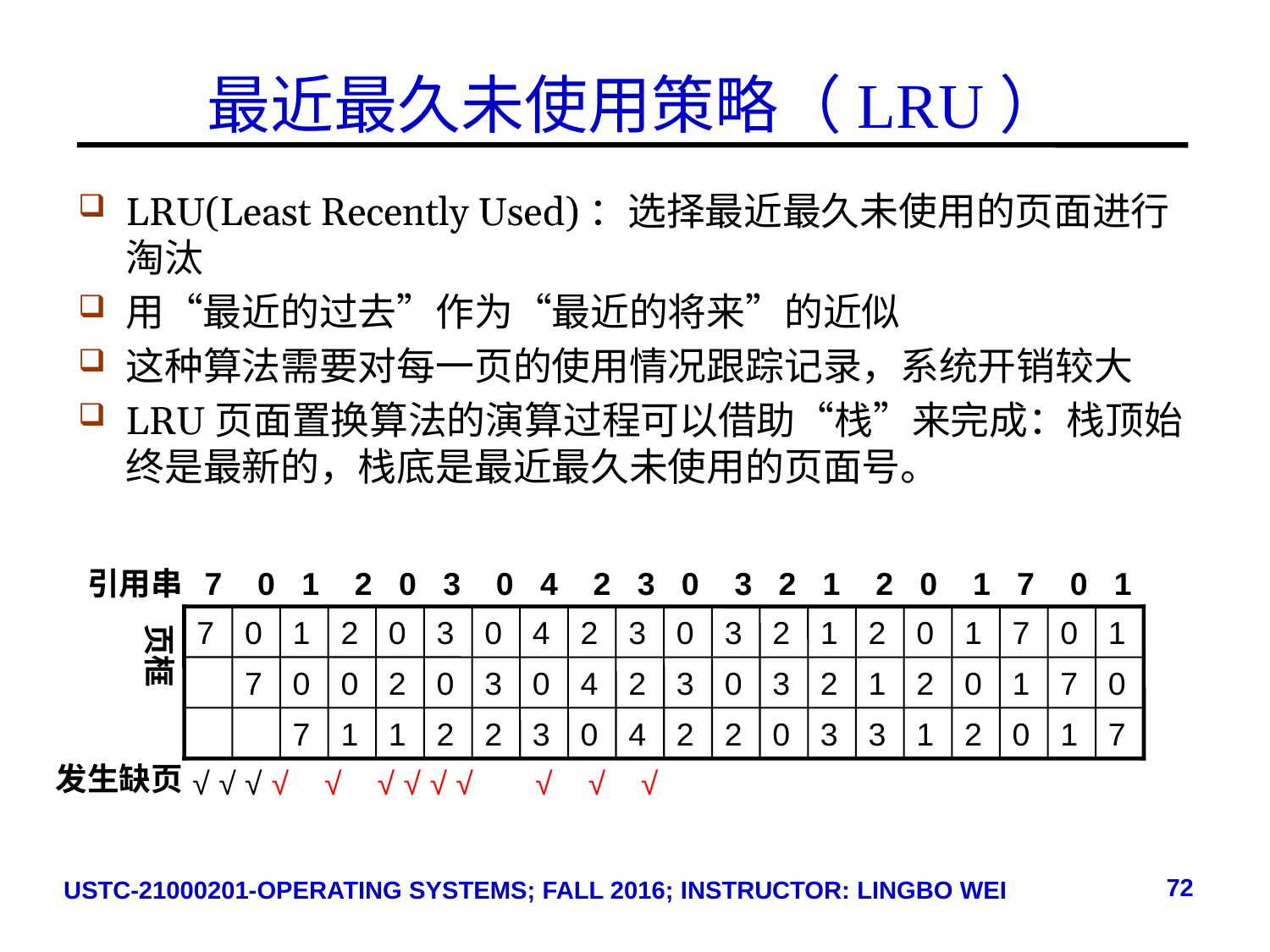

# 最近最久未使用策略（LRU）
LRU(Least Recently Used)：选择最近最久未使用的页面进行淘汰
用“最近的过去”作为“最近的将来”的近似
这种算法需要对每一页的使用情况跟踪记录，系统开销较大
LRU页面置换算法的演算过程可以借助“栈”来完成：栈顶始终是最新的，栈底是最近最久未使用的页面号。
引用串  7    0   1    2   0   3    0   4    2   3   0    3   2   1    2   0    1   7    0   1
7

0

1

2

0

3

0

4

2

3

0

3

2

1

2

0

1

7

0

1

页框

7
0
0
2
0
3
0
4
2
3
0
3
2
1
2
0
1
7
0

7
1
1
2
2
3
0
4
2
2
0
3
3
1
2
0
1
7
发生缺页

 √ √ √ √    √    √ √ √ √       √    √    √
72
USTC-21000201-OPERATING SYSTEMS; FALL 2016; INSTRUCTOR: LINGBO WEI